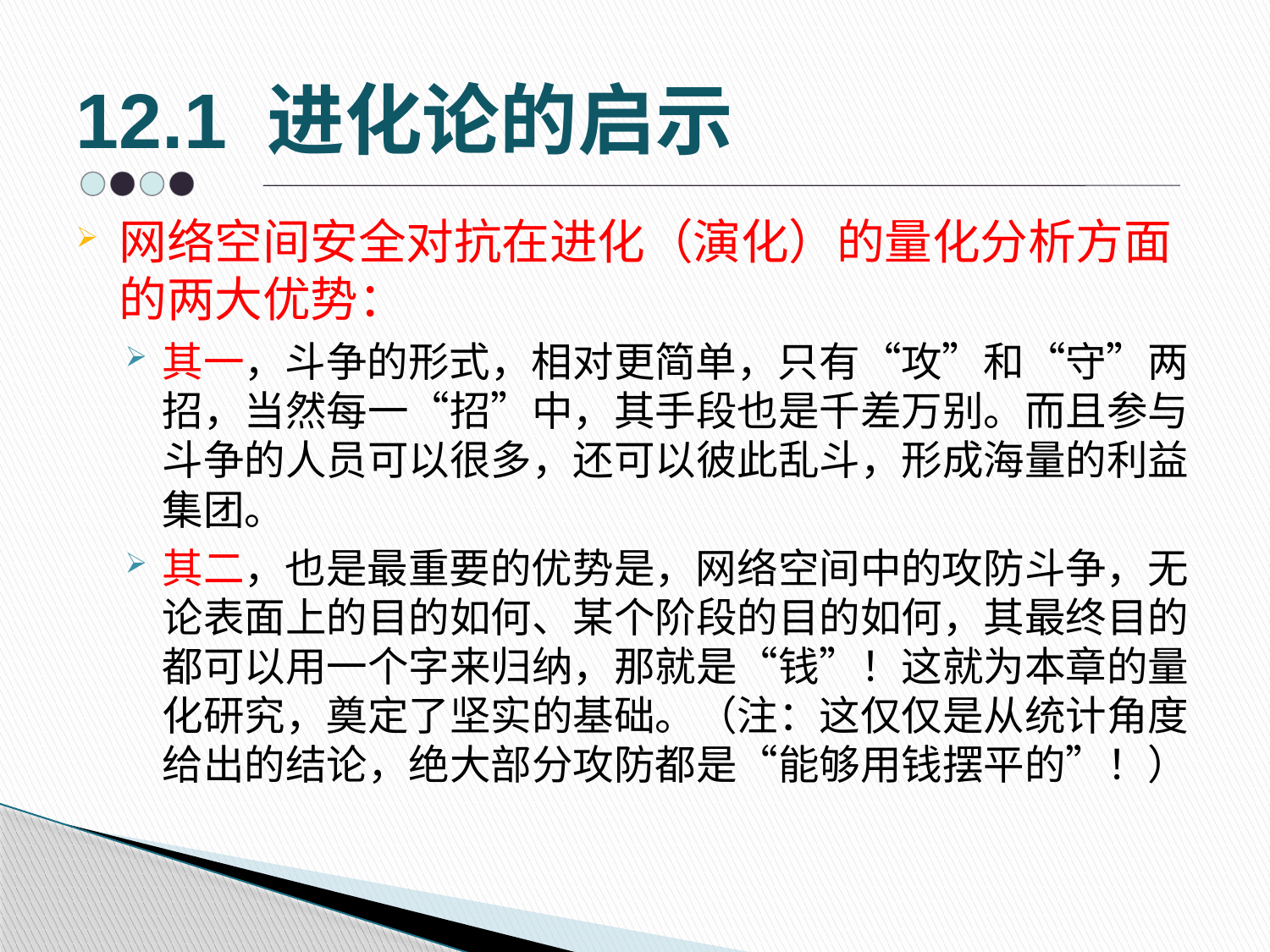

# 12.1 进化论的启示

网络空间安全对抗在进化（演化）的量化分析方面的两大优势：
其一，斗争的形式，相对更简单，只有“攻”和“守”两招，当然每一“招”中，其手段也是千差万别。而且参与斗争的人员可以很多，还可以彼此乱斗，形成海量的利益集团。
其二，也是最重要的优势是，网络空间中的攻防斗争，无论表面上的目的如何、某个阶段的目的如何，其最终目的都可以用一个字来归纳，那就是“钱”！这就为本章的量化研究，奠定了坚实的基础。（注：这仅仅是从统计角度给出的结论，绝大部分攻防都是“能够用钱摆平的”！）